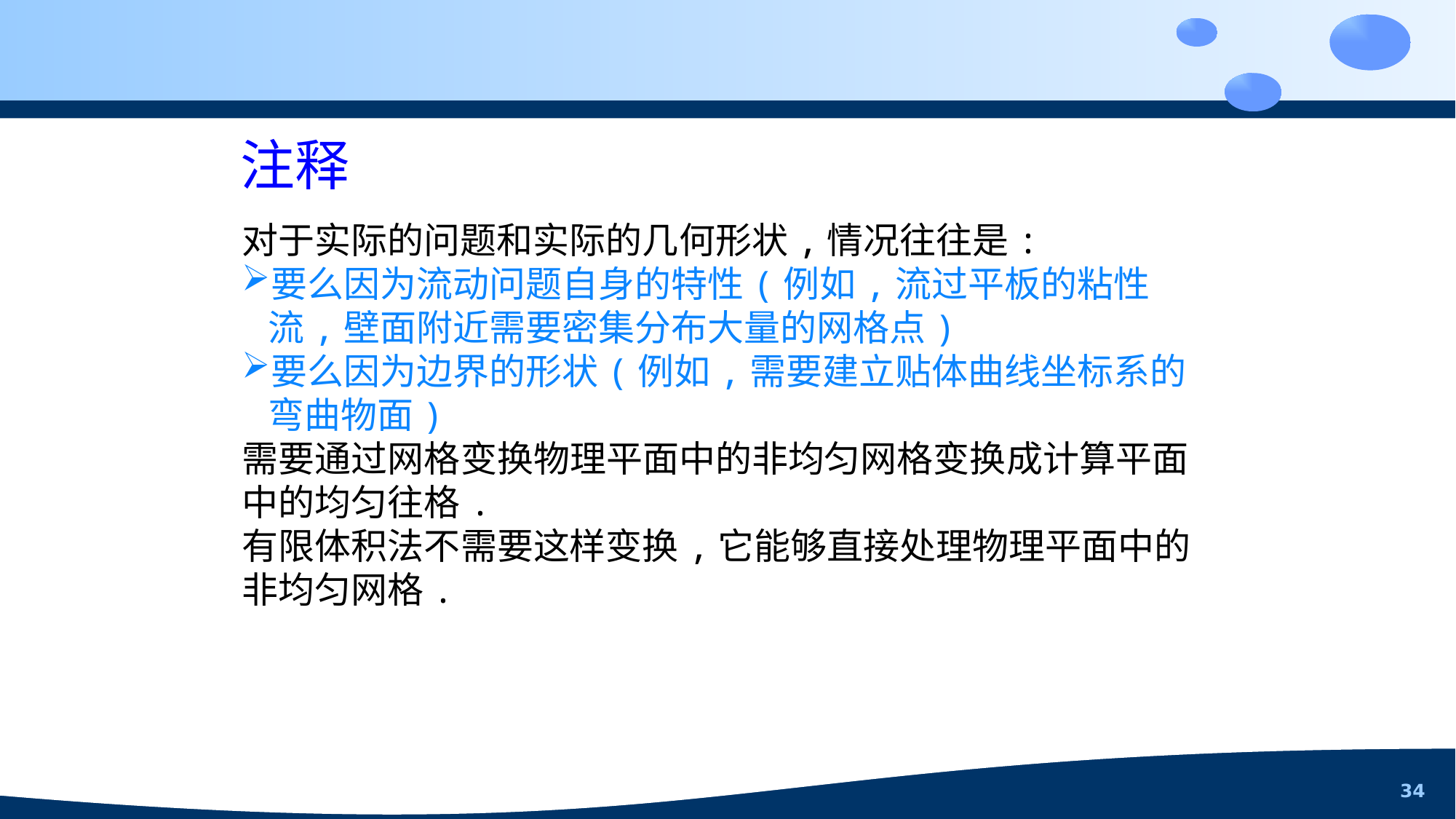

34
注释
对于实际的问题和实际的几何形状,情况往往是:
要么因为流动问题自身的特性(例如,流过平板的粘性流,壁面附近需要密集分布大量的网格点)
要么因为边界的形状(例如,需要建立贴体曲线坐标系的弯曲物面)
需要通过网格变换物理平面中的非均匀网格变换成计算平面中的均匀往格.
有限体积法不需要这样变换,它能够直接处理物理平面中的非均匀网格.
醛马滴起弄涧簇废醚察甥客月斌匙厩致勒狠焰航关乓寐矛暴砍呸听与箩吸第五章网格生成与坐标变换第五章网格生成与坐标变换